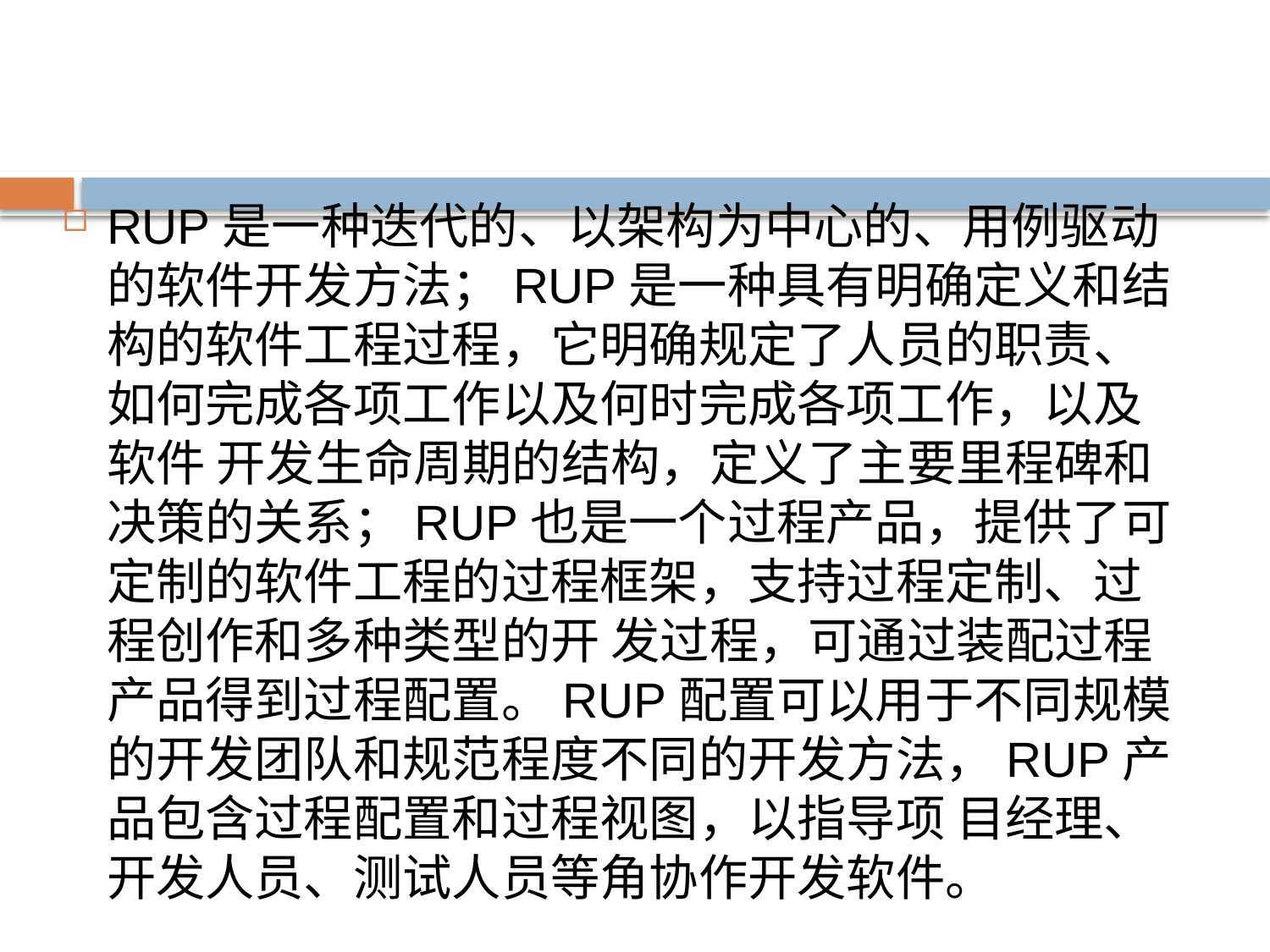

#
RUP是一种迭代的、以架构为中心的、用例驱动的软件开发方法；RUP是一种具有明确定义和结构的软件工程过程，它明确规定了人员的职责、如何完成各项工作以及何时完成各项工作，以及软件 开发生命周期的结构，定义了主要里程碑和决策的关系；RUP也是一个过程产品，提供了可定制的软件工程的过程框架，支持过程定制、过程创作和多种类型的开 发过程，可通过装配过程产品得到过程配置。RUP配置可以用于不同规模的开发团队和规范程度不同的开发方法，RUP产品包含过程配置和过程视图，以指导项 目经理、开发人员、测试人员等角协作开发软件。